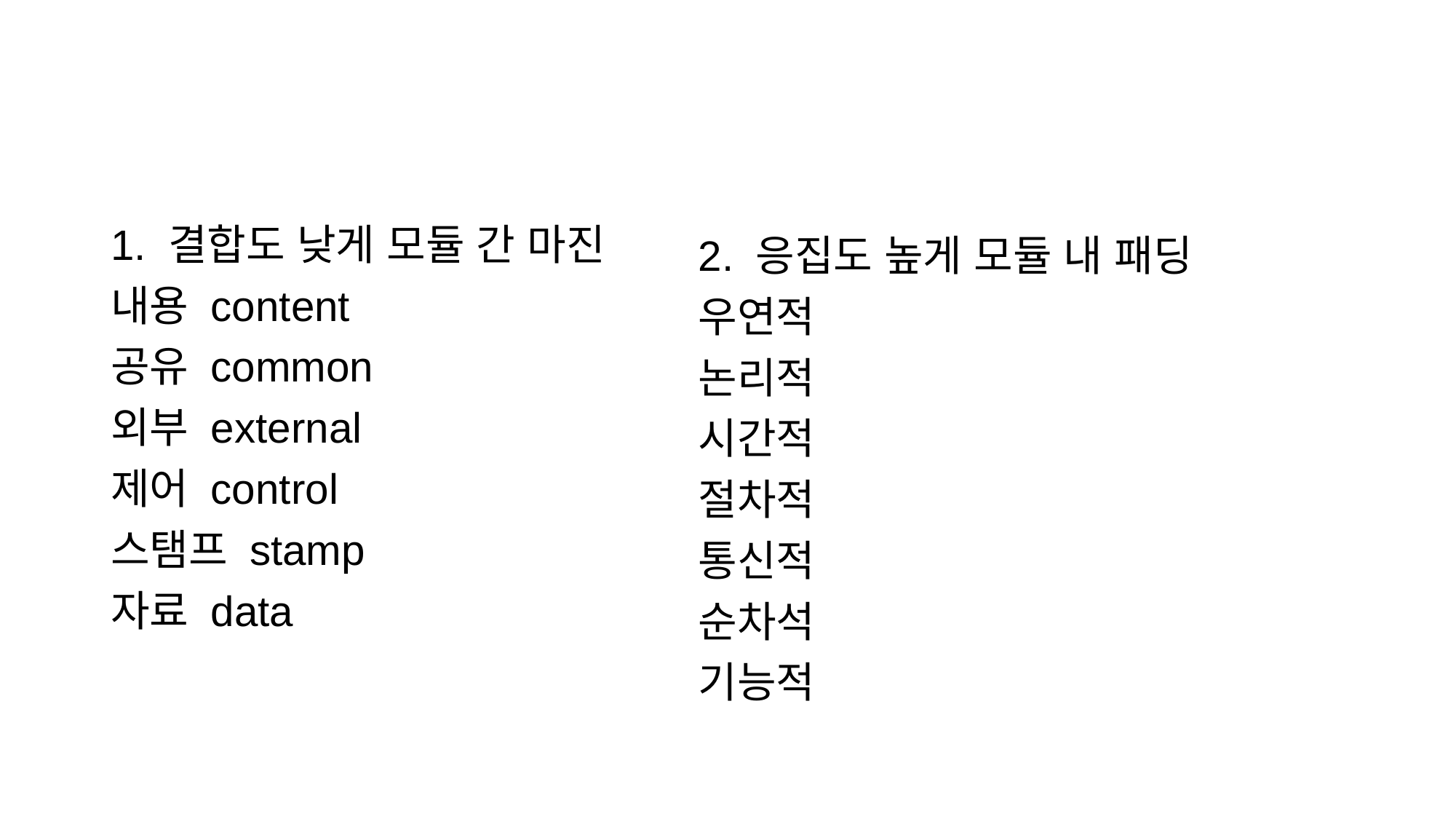

#
1. 결합도 낮게 모듈 간 마진
내용 content
공유 common
외부 external
제어 control
스탬프 stamp
자료 data
2. 응집도 높게 모듈 내 패딩
우연적
논리적
시간적
절차적
통신적
순차석
기능적